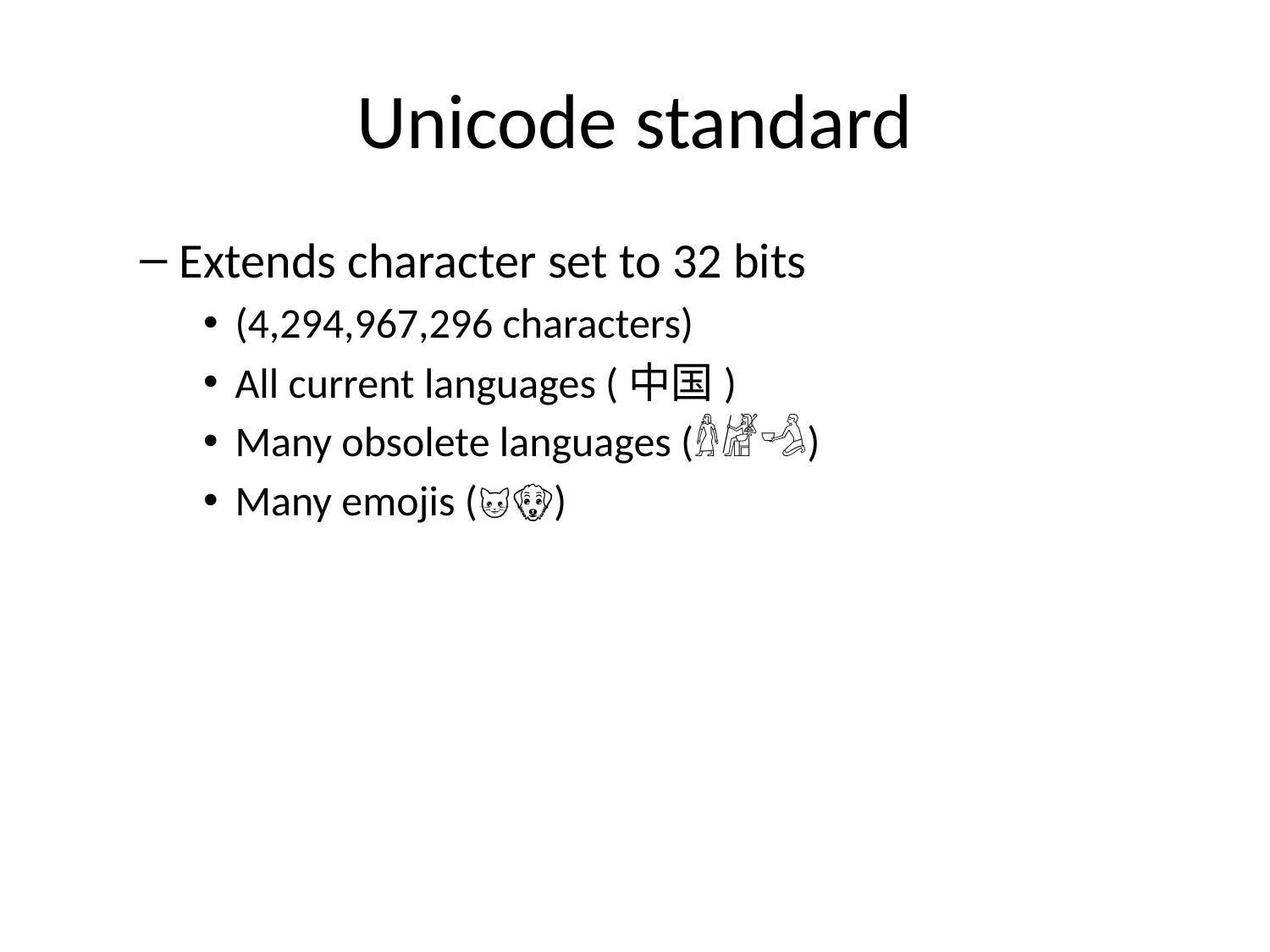

# Unicode standard
Extends character set to 32 bits
(4,294,967,296 characters)
All current languages (中国)
Many obsolete languages (𓁇𓁈𓁉)
Many emojis (🐱🐶)